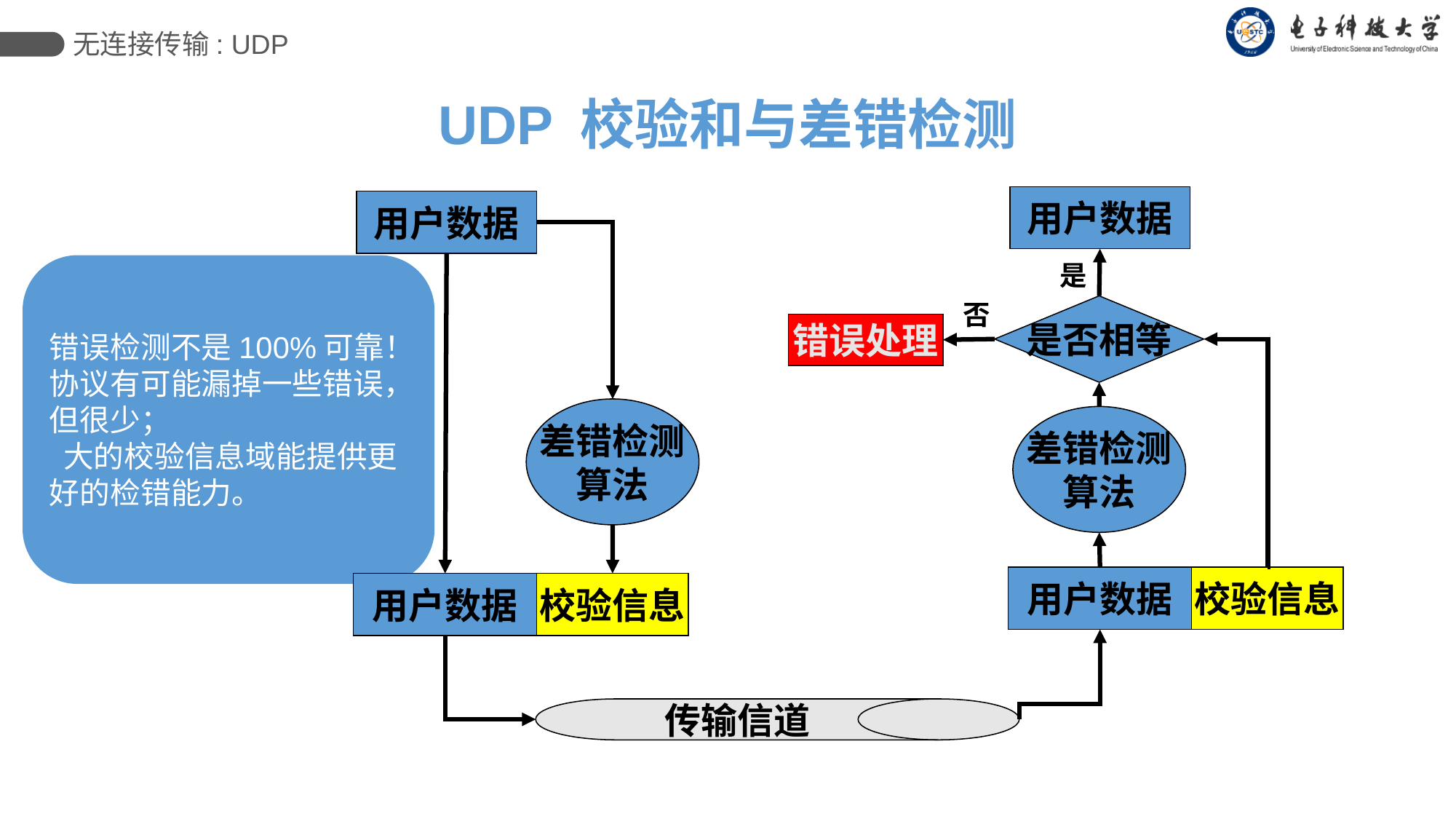

无连接传输: UDP

UDP 校验和与差错检测
用户数据
用户数据
是
错误检测不是100%可靠！
协议有可能漏掉一些错误，但很少；
 大的校验信息域能提供更好的检错能力。
否
是否相等
错误处理
差错检测
算法
差错检测
算法
用户数据
校验信息
用户数据
校验信息
传输信道